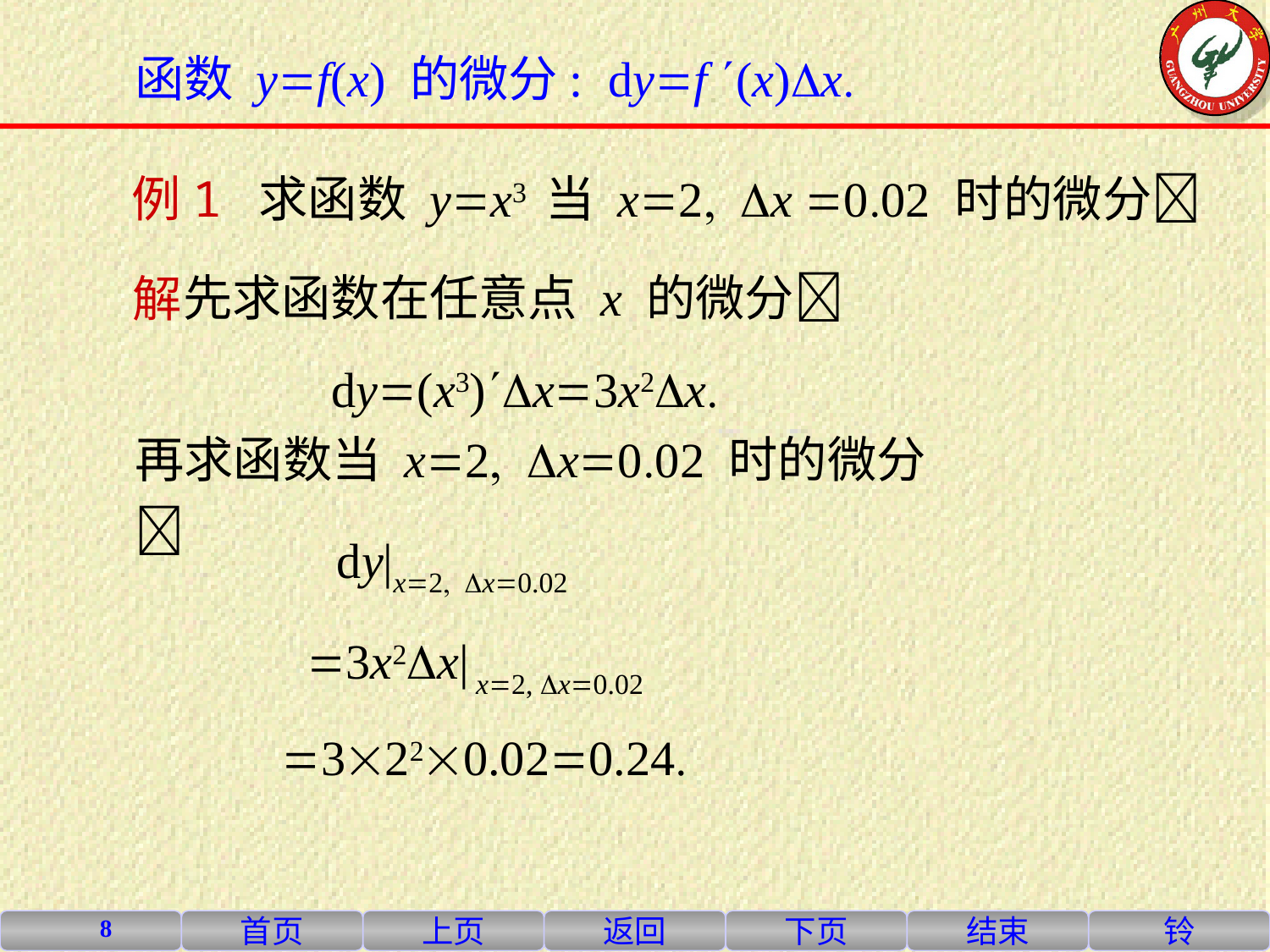

函数 y=f(x) 的微分:  dy=f ′(x)Δx.

        例1  求函数 y=x3 当 x=2,  Δx =0.02 时的微分.
先求函数在任意点 x 的微分,
        解
                dy=(x3)′Δx=3x2Δx.
再求函数当 x=2,  Δx=0.02 时的微分,
dy|x=2, Δx=0.02
=3x2Δx| x=2, Δx=0.02
=3×22×0.02=0.24.
8